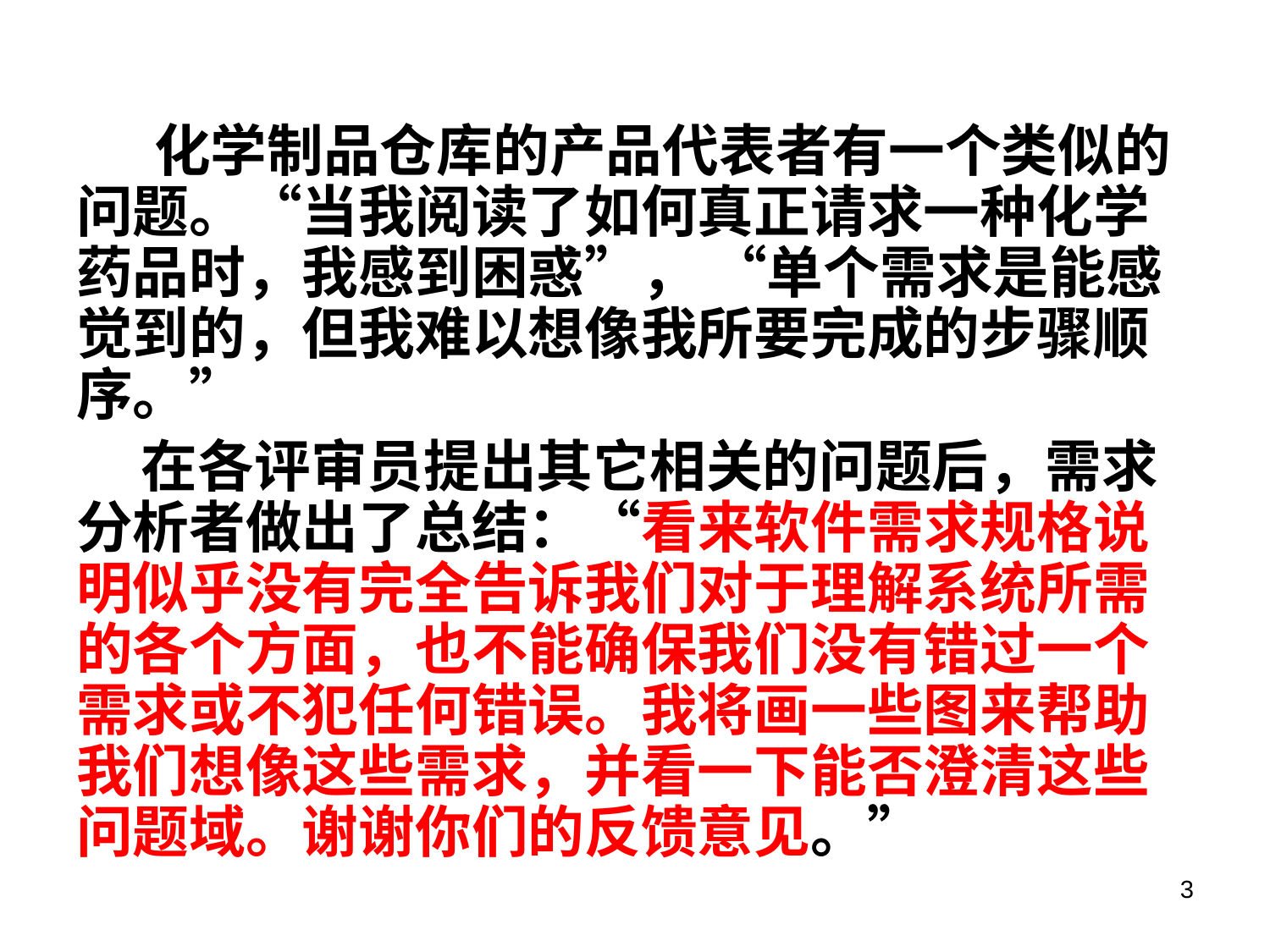

化学制品仓库的产品代表者有一个类似的问题。“当我阅读了如何真正请求一种化学药品时，我感到困惑”， “单个需求是能感觉到的，但我难以想像我所要完成的步骤顺序。”
    在各评审员提出其它相关的问题后，需求分析者做出了总结：“看来软件需求规格说明似乎没有完全告诉我们对于理解系统所需的各个方面，也不能确保我们没有错过一个需求或不犯任何错误。我将画一些图来帮助我们想像这些需求，并看一下能否澄清这些问题域。谢谢你们的反馈意见。”
3